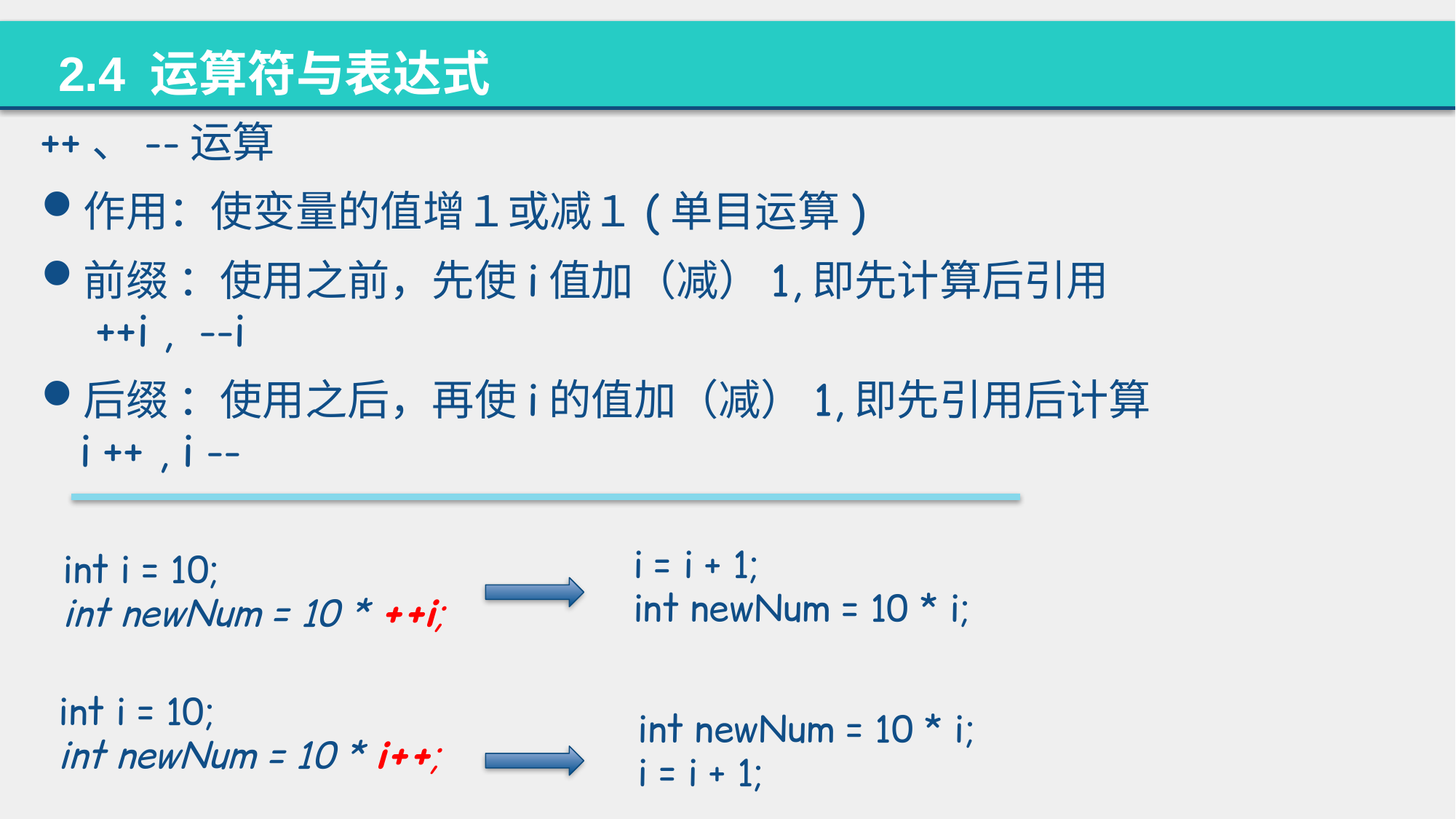

2.4 运算符与表达式
++、--运算
作用：使变量的值增１或减１(单目运算)
前缀 ：使用之前，先使i值加（减）1,即先计算后引用
   ++i ,  --i
后缀 ：使用之后，再使i的值加（减）1,即先引用后计算
   i ++ , i --
i = i + 1;
int newNum = 10 * i;
int i = 10;
int newNum = 10 * ++i;

int i = 10;
int newNum = 10 * i++;
int newNum = 10 * i;
i = i + 1;